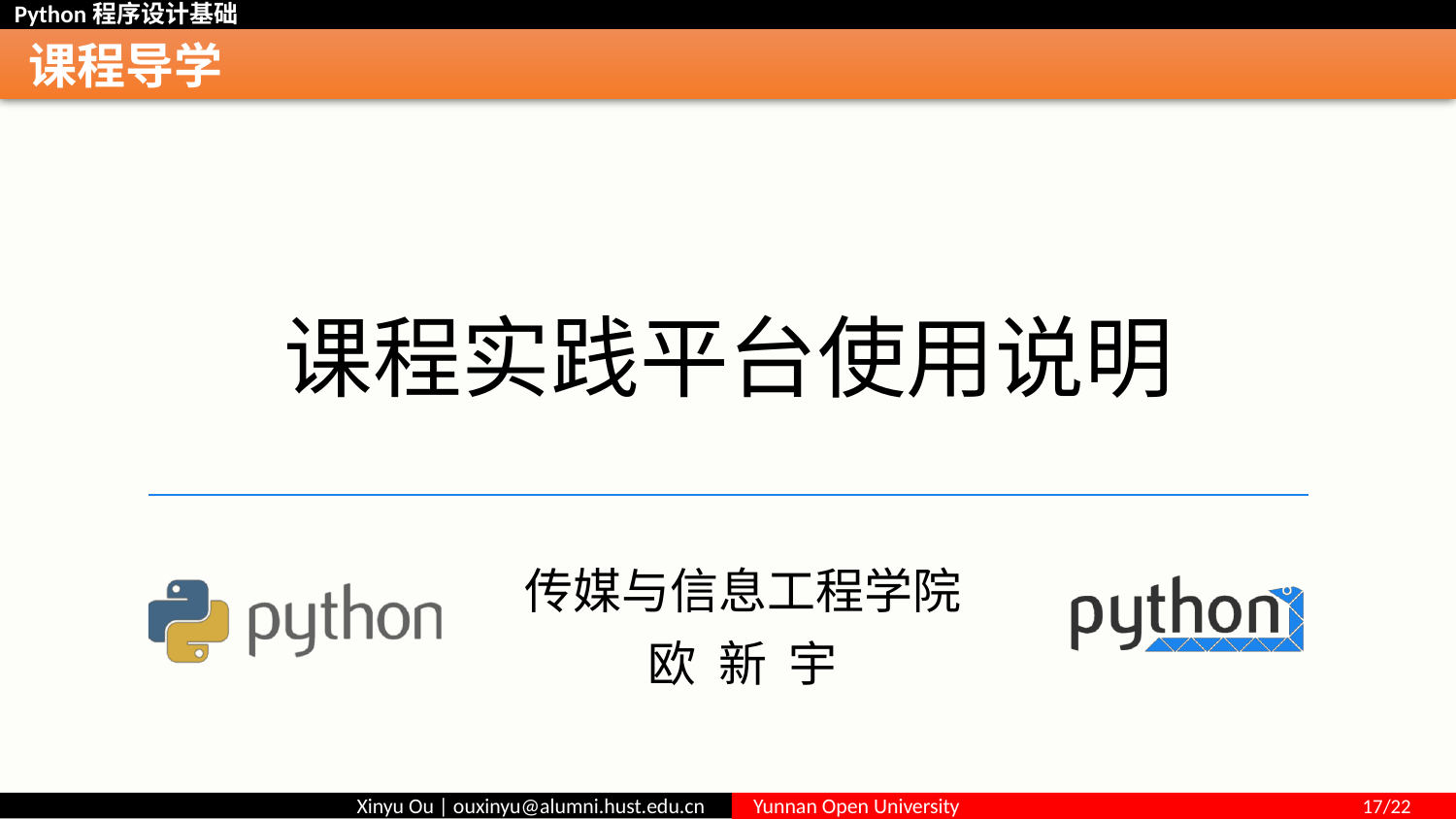

# 课程导学
课程实践平台使用说明

传媒与信息工程学院
欧  新  宇